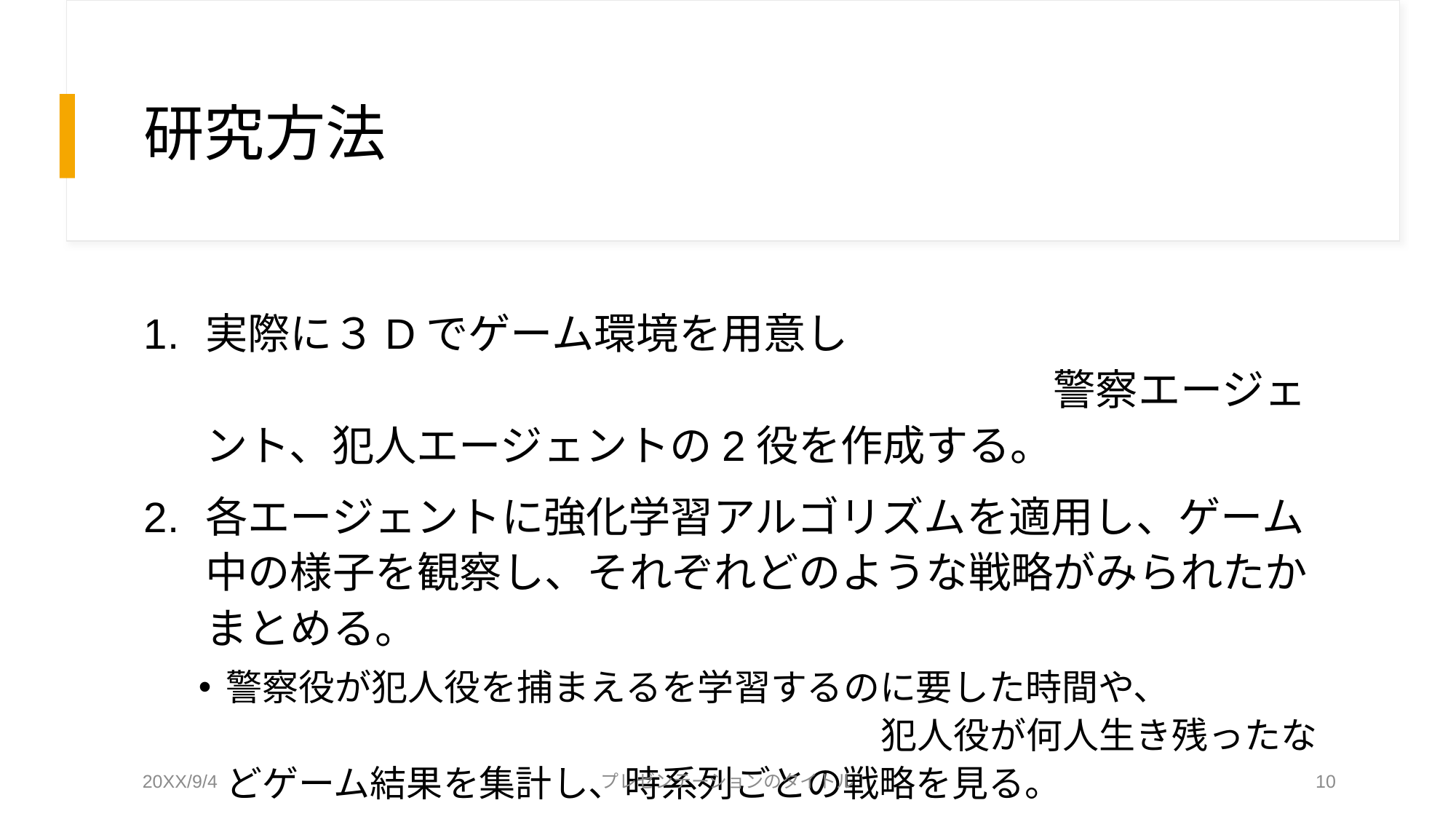

# 研究方法
実際に３Dでゲーム環境を用意し　　　　　　　　　　　　　　　　　　　　　　　　　　　　　　　警察エージェント、犯人エージェントの2役を作成する。
各エージェントに強化学習アルゴリズムを適用し、ゲーム中の様子を観察し、それぞれどのような戦略がみられたかまとめる。
警察役が犯人役を捕まえるを学習するのに要した時間や、　　　　　　　　　　　　　　　　　　　　　　犯人役が何人生き残ったなどゲーム結果を集計し、時系列ごとの戦略を見る。
3.　エージェントの数をランダムに変更し、戦略の変化を観察する。
20XX/9/4
プレゼンテーションのタイトル
10